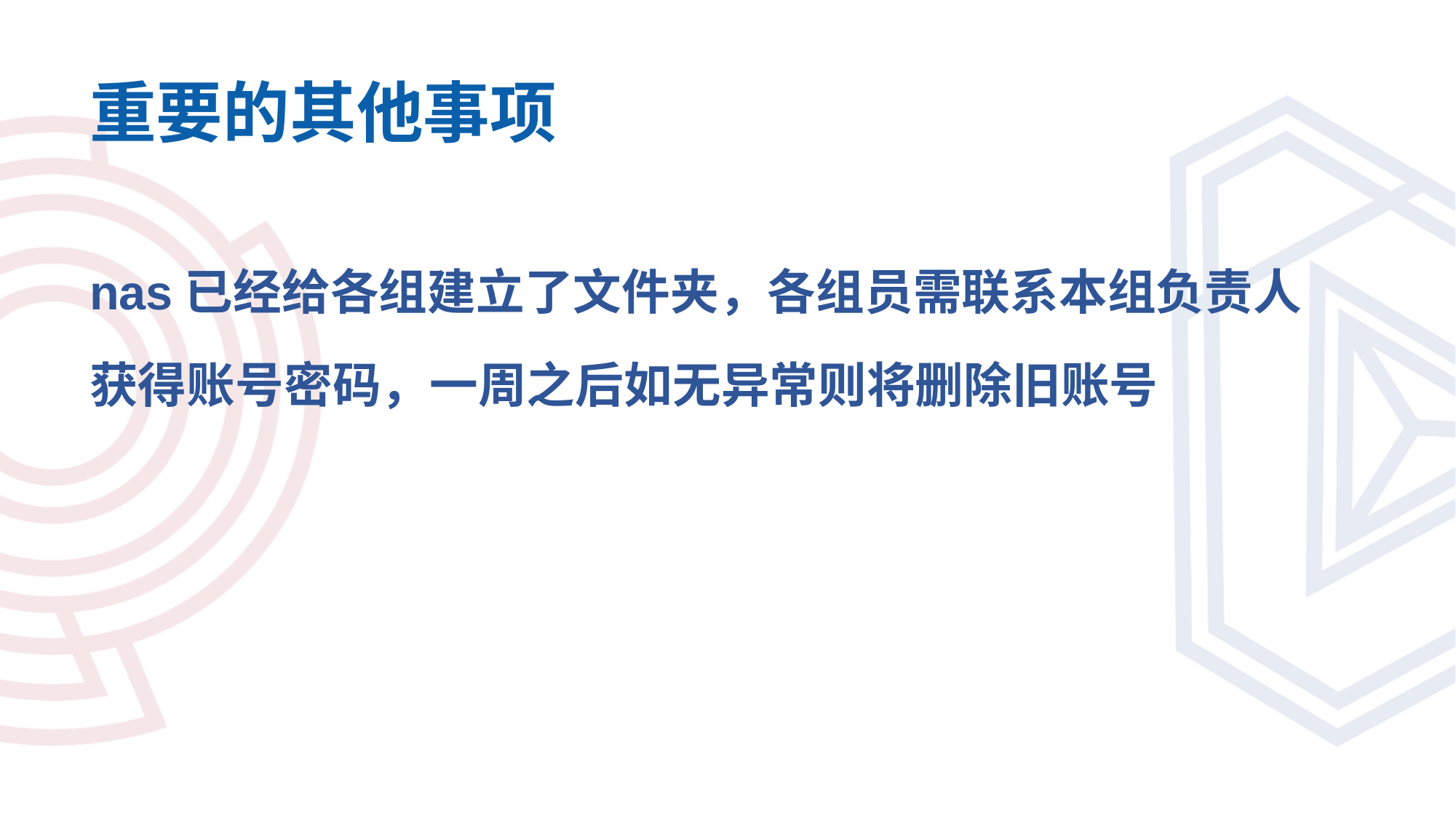

# 重要的其他事项
nas已经给各组建立了文件夹，各组员需联系本组负责人获得账号密码，一周之后如无异常则将删除旧账号